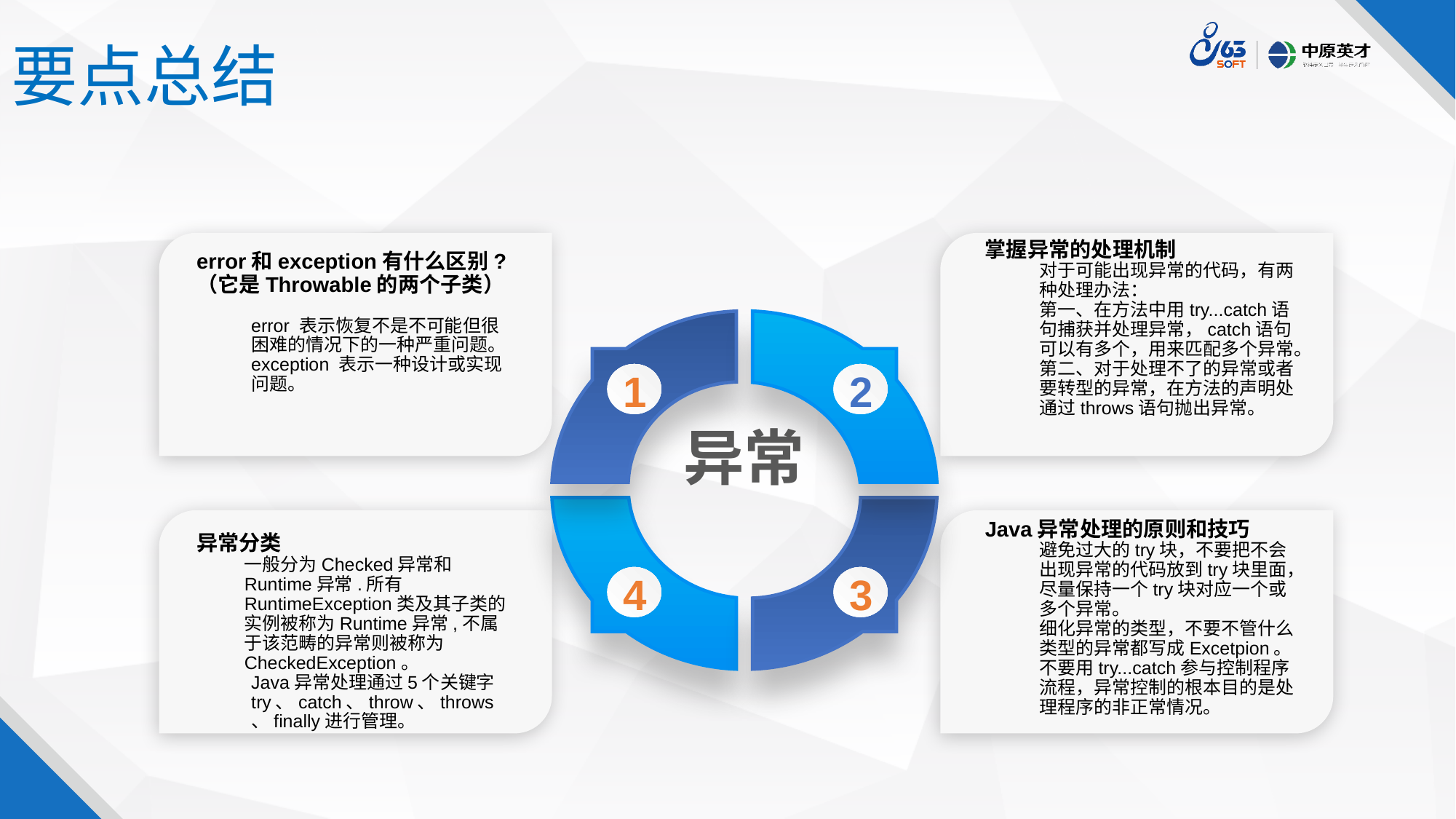

# 要点总结

掌握异常的处理机制
对于可能出现异常的代码，有两种处理办法：
第一、在方法中用try...catch语句捕获并处理异常，catch语句可以有多个，用来匹配多个异常。
第二、对于处理不了的异常或者要转型的异常，在方法的声明处通过throws语句抛出异常。

error和exception有什么区别? （它是Throwable的两个子类）

error 表示恢复不是不可能但很困难的情况下的一种严重问题。
exception 表示一种设计或实现问题。

1

2

4

3
异常

Java异常处理的原则和技巧
避免过大的try块，不要把不会出现异常的代码放到try块里面，尽量保持一个try块对应一个或多个异常。
细化异常的类型，不要不管什么类型的异常都写成Excetpion。
不要用try...catch参与控制程序流程，异常控制的根本目的是处理程序的非正常情况。
异常分类
一般分为Checked异常和Runtime异常.所有RuntimeException类及其子类的实例被称为Runtime异常,不属于该范畴的异常则被称为CheckedException。
Java异常处理通过5个关键字try、catch、throw、throws、finally进行管理。